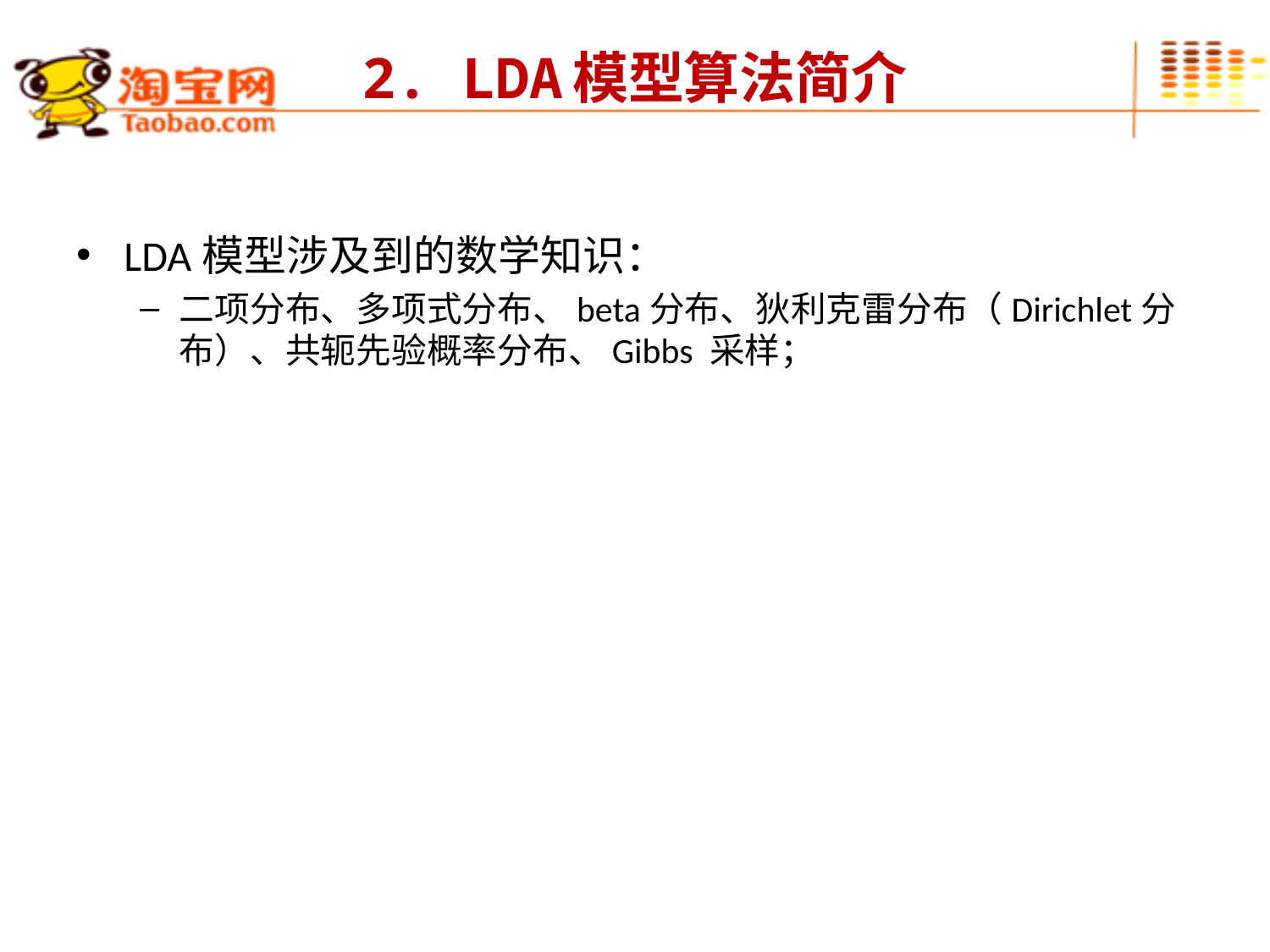

# 2. LDA模型算法简介
LDA模型涉及到的数学知识：
二项分布、多项式分布、beta分布、狄利克雷分布（Dirichlet分布）、共轭先验概率分布、Gibbs 采样；